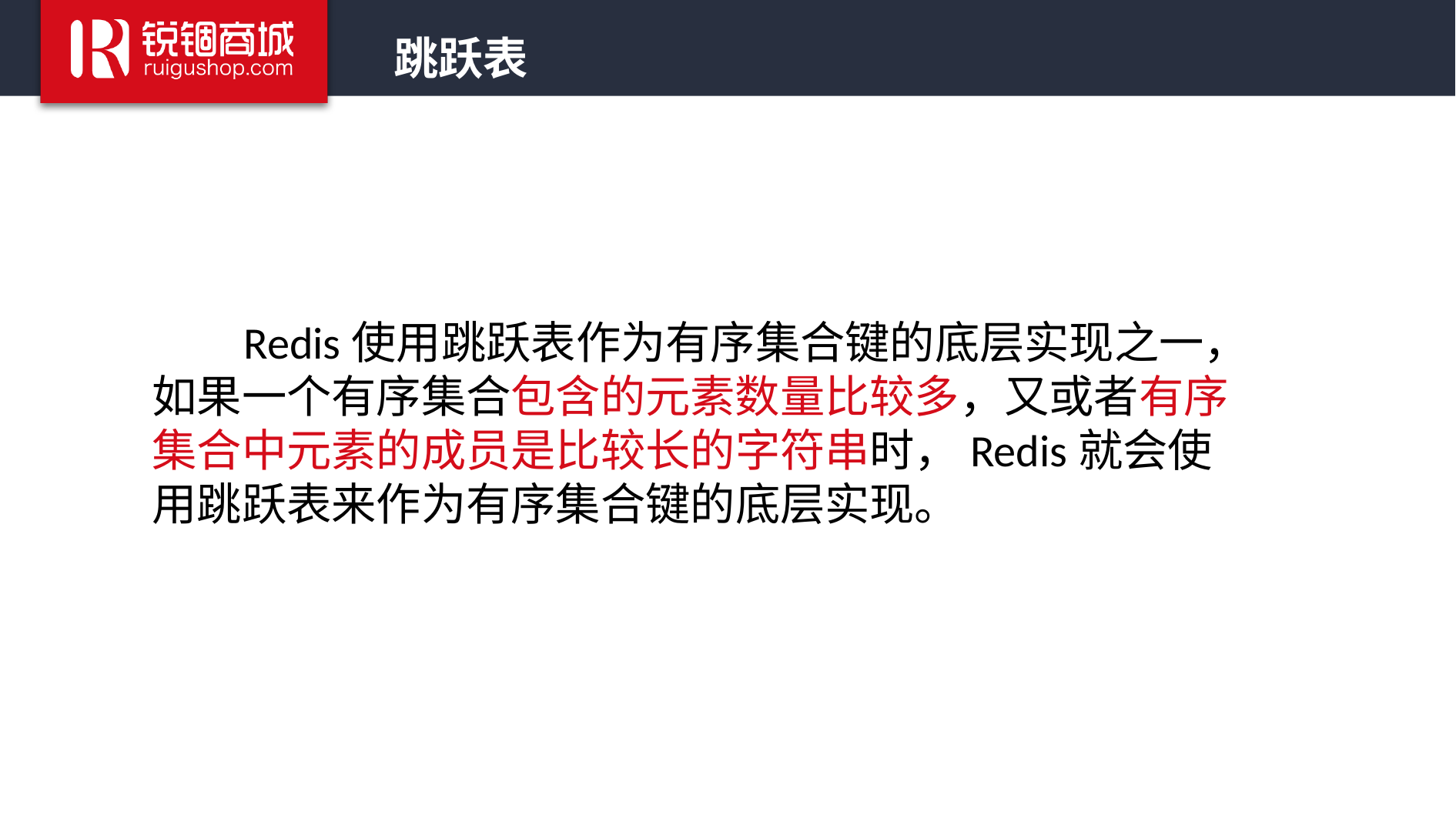

跳跃表
         Redis使用跳跃表作为有序集合键的底层实现之一，如果一个有序集合包含的元素数量比较多，又或者有序集合中元素的成员是比较长的字符串时，Redis就会使用跳跃表来作为有序集合键的底层实现。